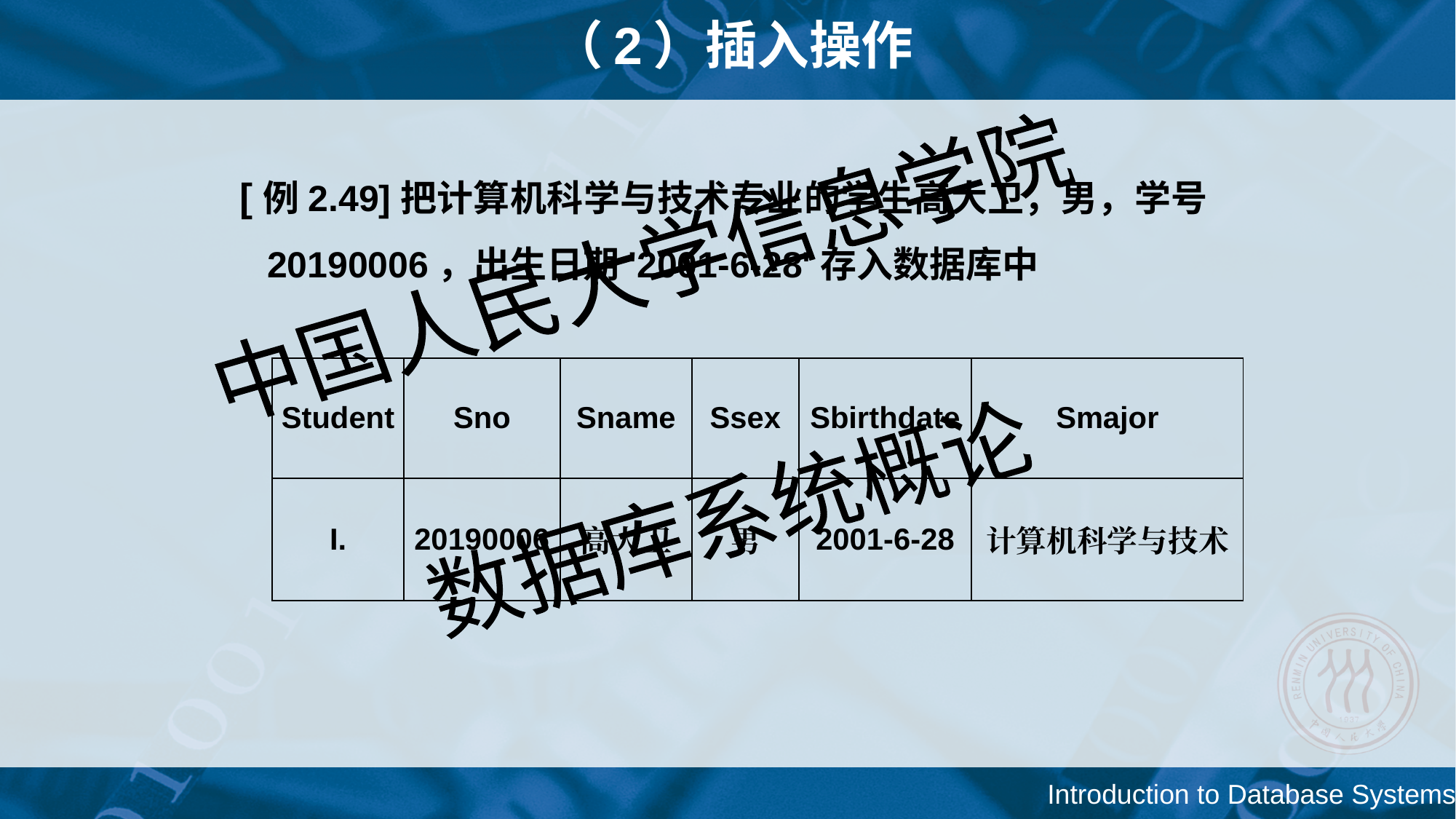

# （2）插入操作
[例2.49]把计算机科学与技术专业的学生高大卫，男，学号20190006，出生日期'2001-6-28'存入数据库中
| Student | Sno | Sname | Ssex | Sbirthdate | Smajor |
| --- | --- | --- | --- | --- | --- |
| I. | 20190006 | 高大卫 | 男 | 2001-6-28 | 计算机科学与技术 |